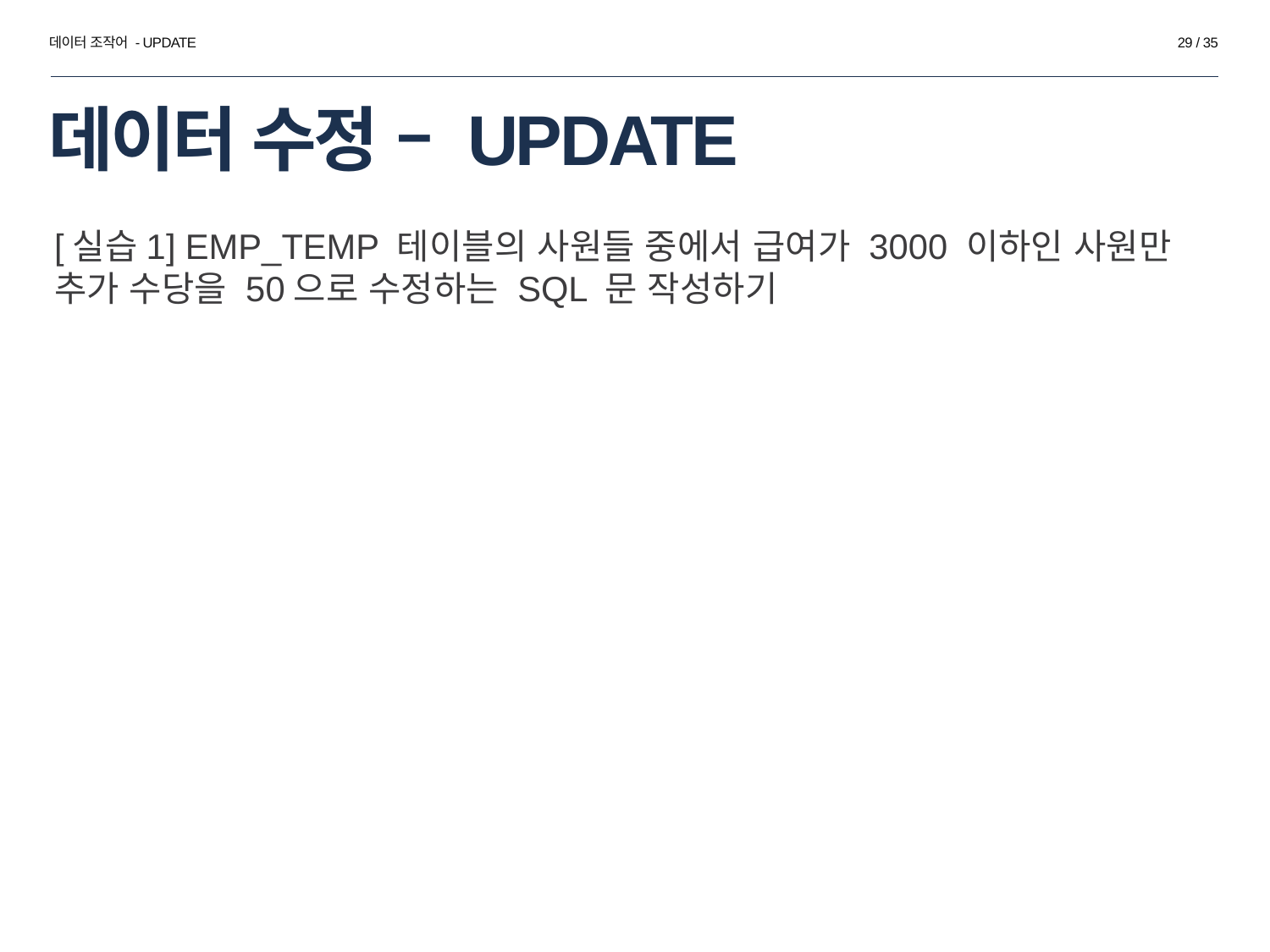

데이터 조작어 - UPDATE
29 / 35
# 데이터 수정 – UPDATE
[실습1] EMP_TEMP 테이블의 사원들 중에서 급여가 3000 이하인 사원만 추가 수당을 50으로 수정하는 SQL 문 작성하기